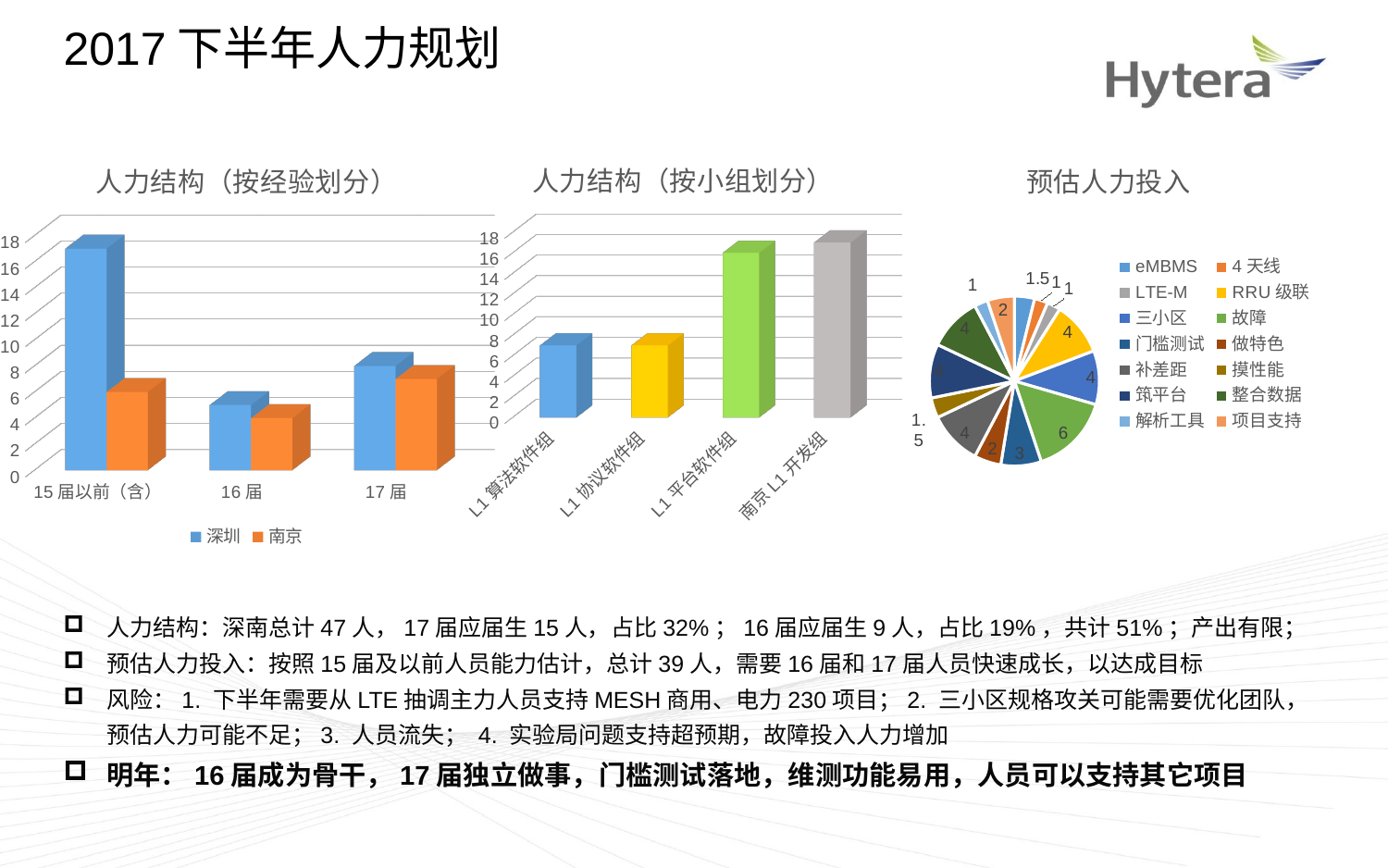

2017下半年人力规划

[unsupported chart]

[unsupported chart]

### Chart: 预估人力投入

| Category |  |
|---|---|
| eMBMS | 1.5 |
| 4天线 | 1.0 |
| LTE-M | 1.0 |
| RRU级联 | 4.0 |
| 三小区 | 4.0 |
| 故障 | 6.0 |
| 门槛测试 | 3.0 |
| 做特色 | 2.0 |
| 补差距 | 4.0 |
| 摸性能 | 1.5 |
| 筑平台 | 4.0 |
| 整合数据 | 4.0 |
| 解析工具 | 1.0 |
| 项目支持 | 2.0 |
人力结构：深南总计47人，17届应届生15人，占比32%；16届应届生9人，占比19%，共计51%；产出有限；
预估人力投入：按照15届及以前人员能力估计，总计39人，需要16届和17届人员快速成长，以达成目标
风险：1. 下半年需要从LTE抽调主力人员支持MESH商用、电力230项目；2. 三小区规格攻关可能需要优化团队，预估人力可能不足；3. 人员流失； 4. 实验局问题支持超预期，故障投入人力增加
明年：16届成为骨干，17届独立做事，门槛测试落地，维测功能易用，人员可以支持其它项目